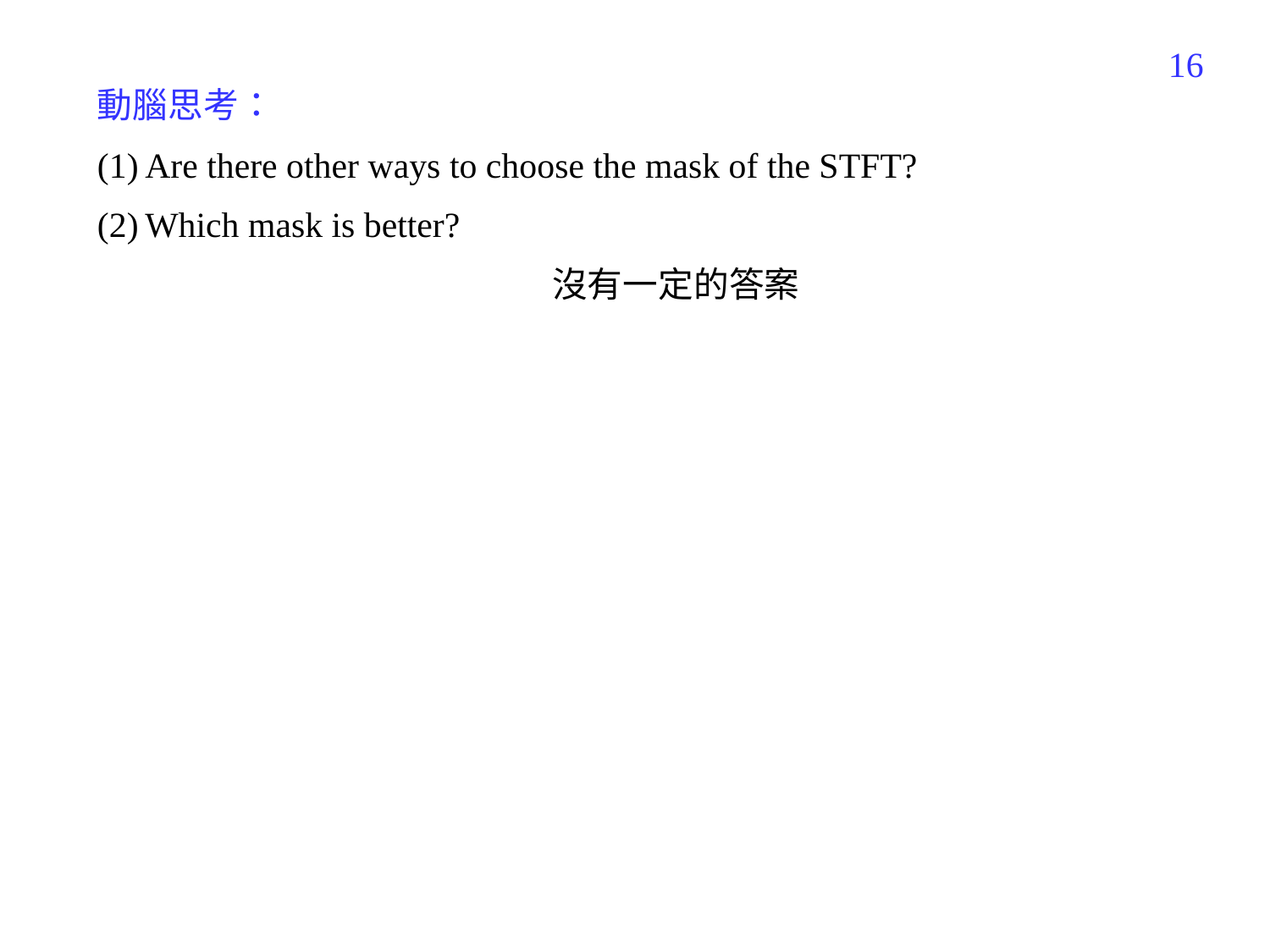

16
動腦思考：
Are there other ways to choose the mask of the STFT?
Which mask is better?
                                                         沒有一定的答案